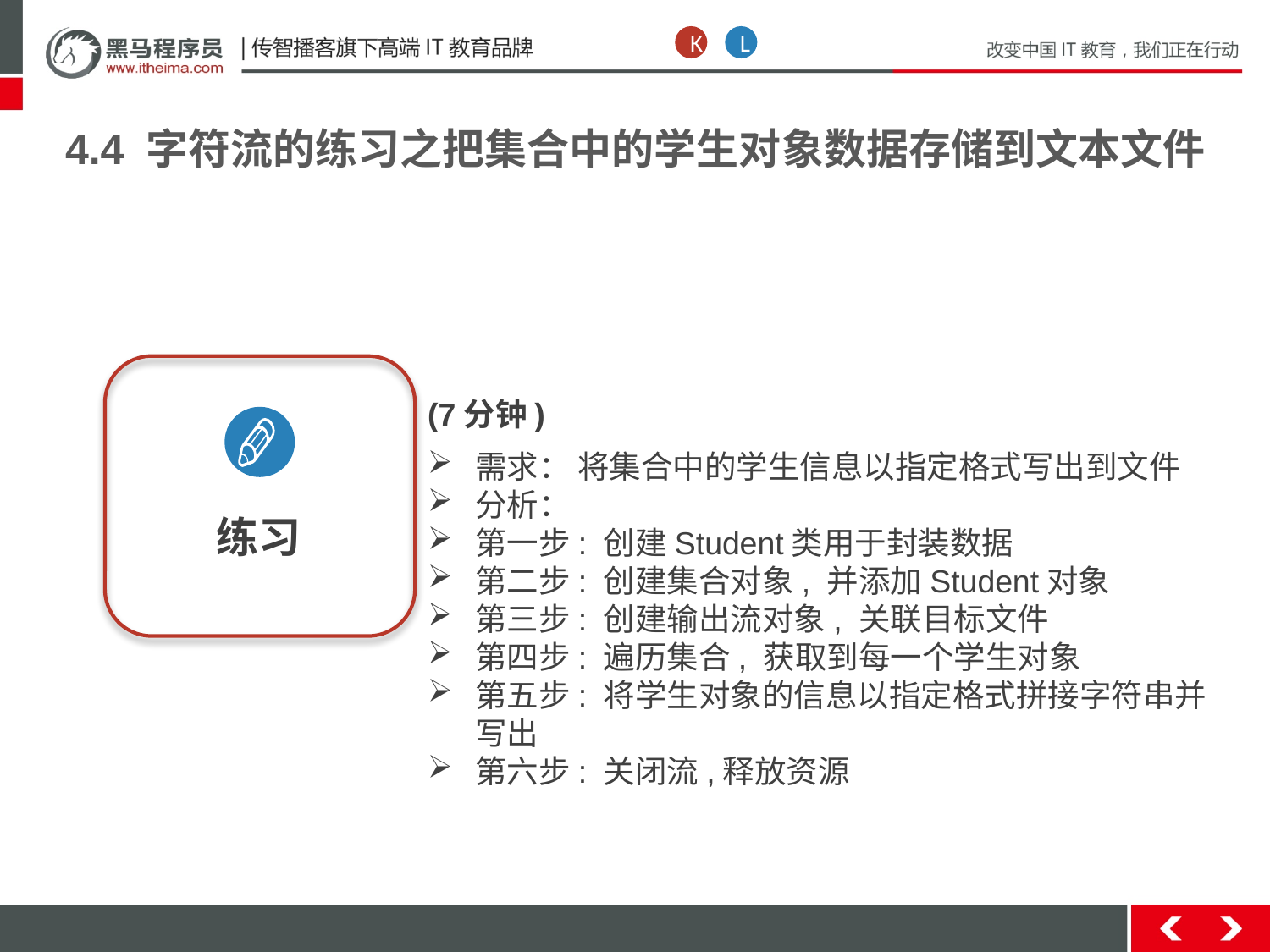

K
L
4.4 字符流的练习之把集合中的学生对象数据存储到文本文件

练习
(7分钟)
需求： 将集合中的学生信息以指定格式写出到文件
分析：
第一步: 创建Student类用于封装数据
第二步: 创建集合对象, 并添加Student对象
第三步: 创建输出流对象, 关联目标文件
第四步: 遍历集合, 获取到每一个学生对象
第五步: 将学生对象的信息以指定格式拼接字符串并写出
第六步: 关闭流,释放资源